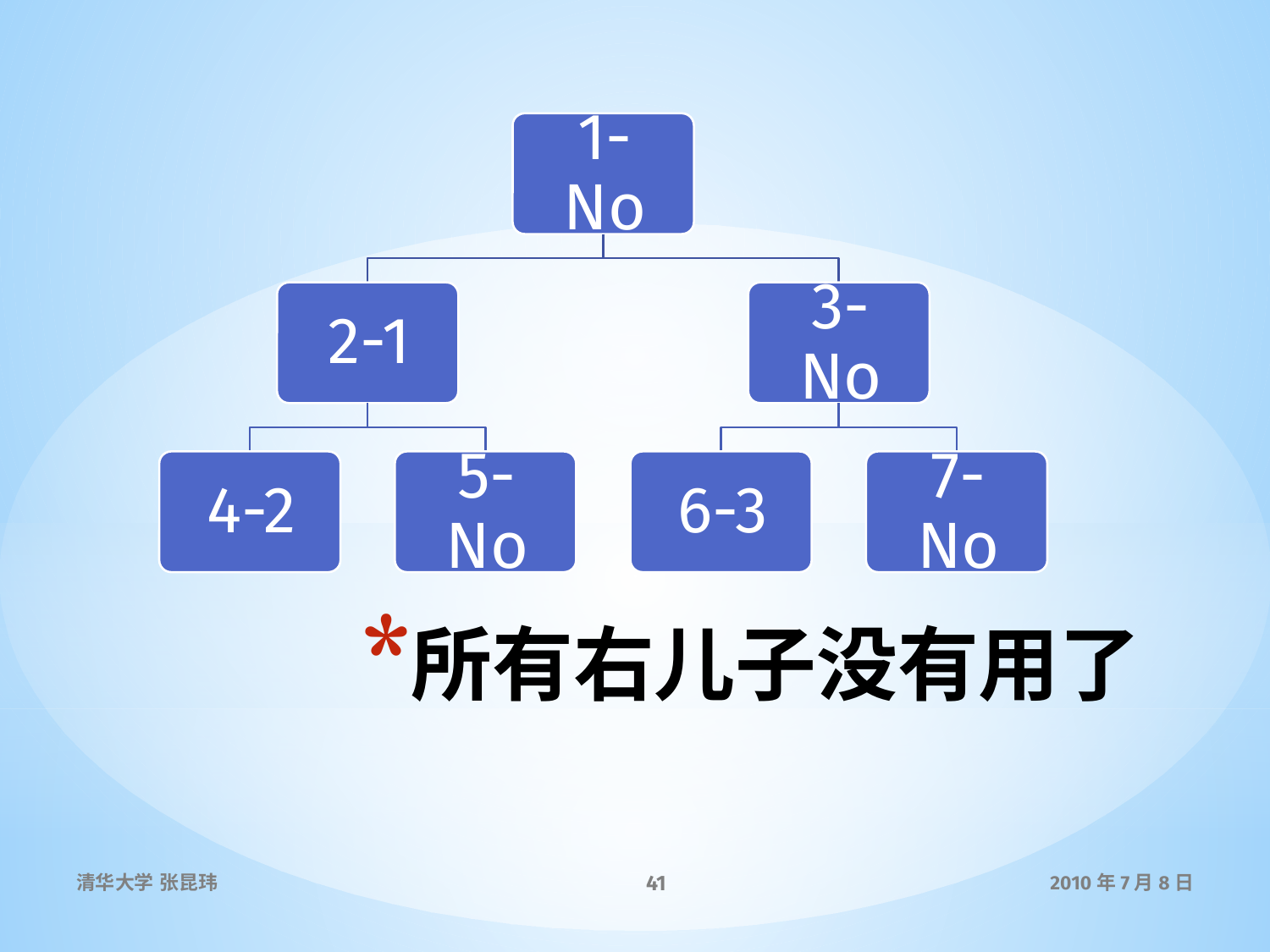

1-No
2-1
4-2
5-No
3-No
6-3
7-No
# 所有右儿子没有用了
清华大学 张昆玮
41
2010年7月8日